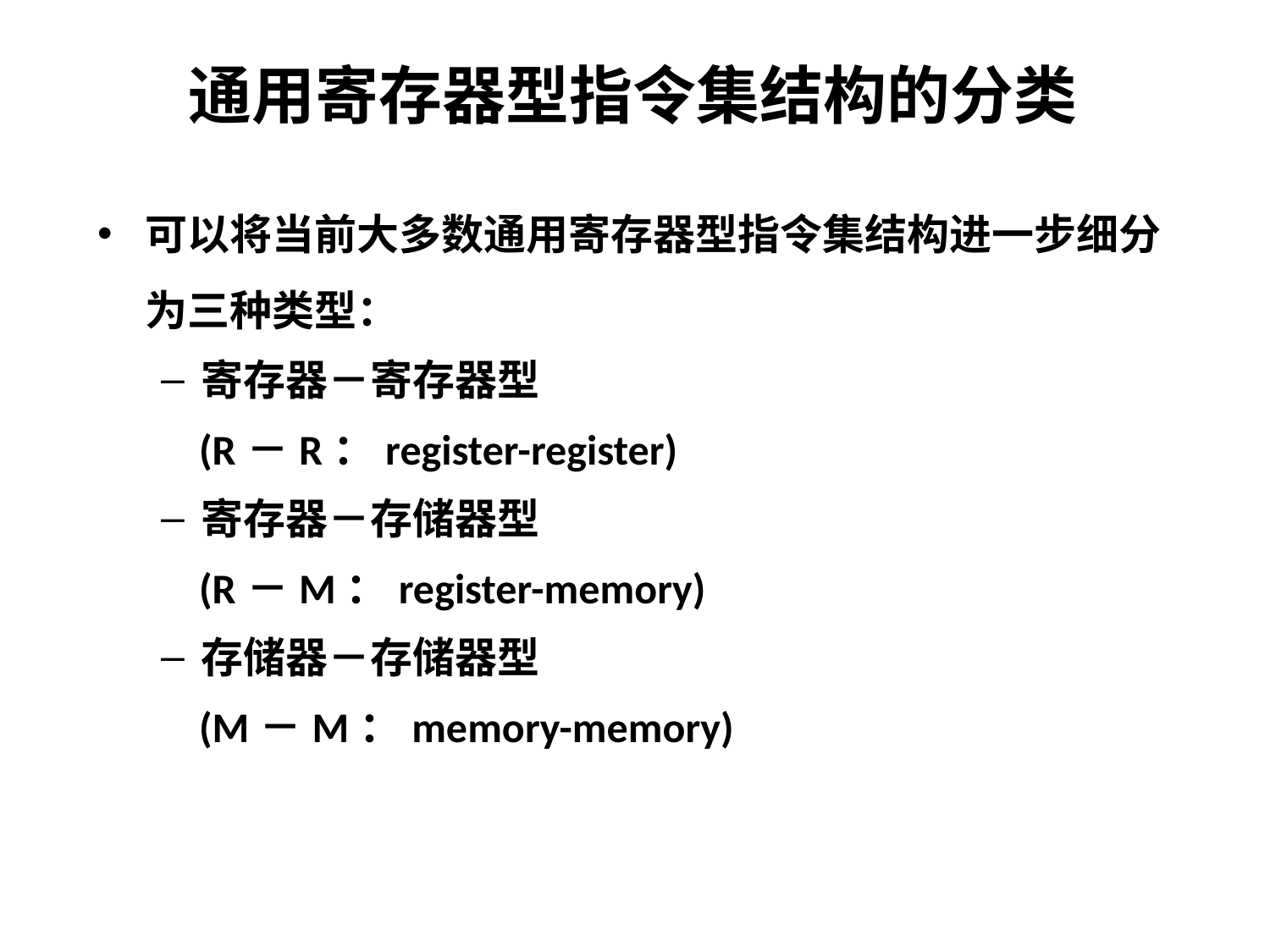

# 通用寄存器型指令集结构的分类
可以将当前大多数通用寄存器型指令集结构进一步细分为三种类型：
寄存器－寄存器型
    (R－R：register-register)
寄存器－存储器型
    (R－M：register-memory)
存储器－存储器型
    (M－M：memory-memory)